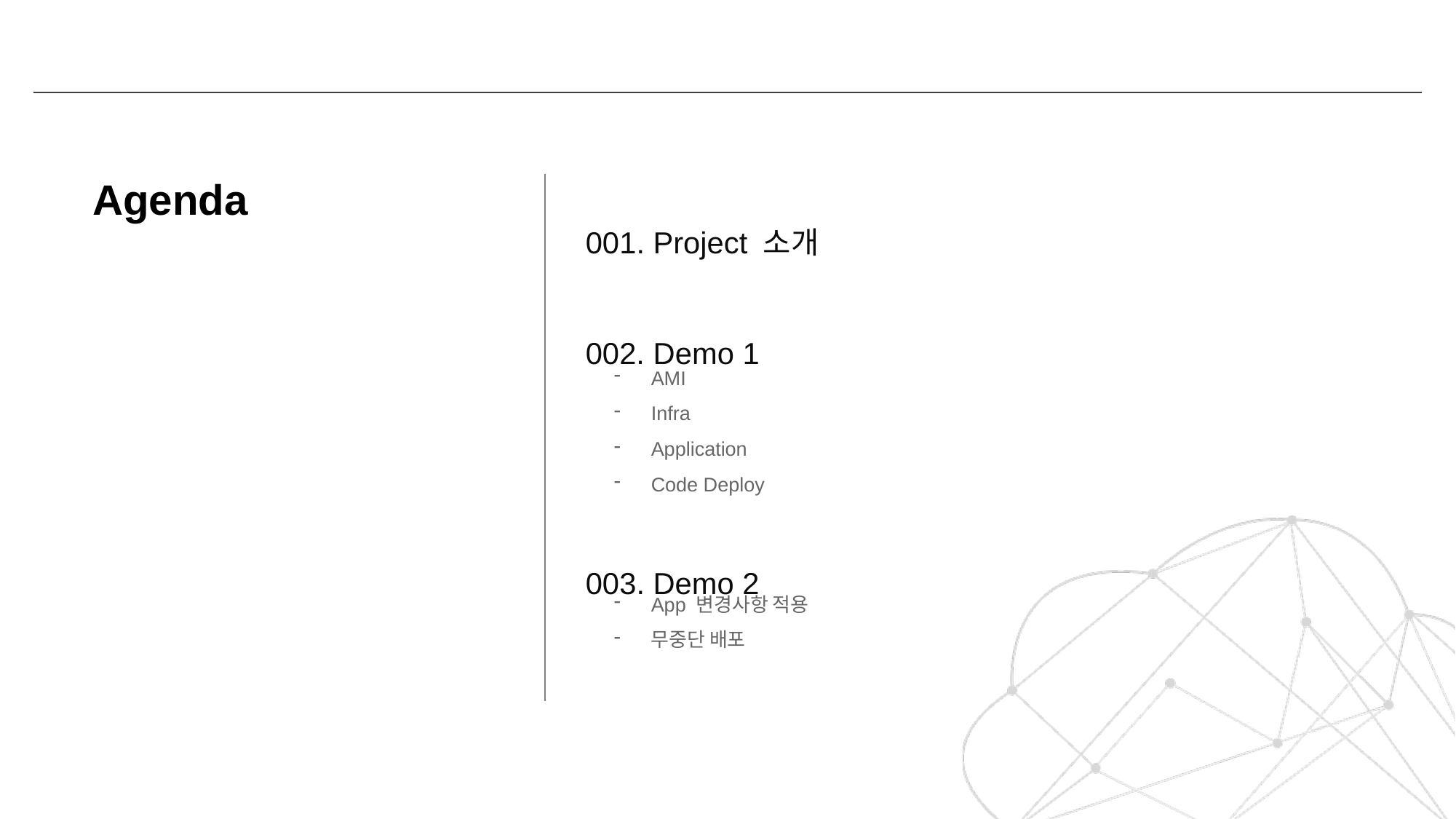

# Agenda

001. Project 소개
002. Demo 1
AMI
Infra
Application
Code Deploy

003. Demo 2
App 변경사항 적용
무중단 배포